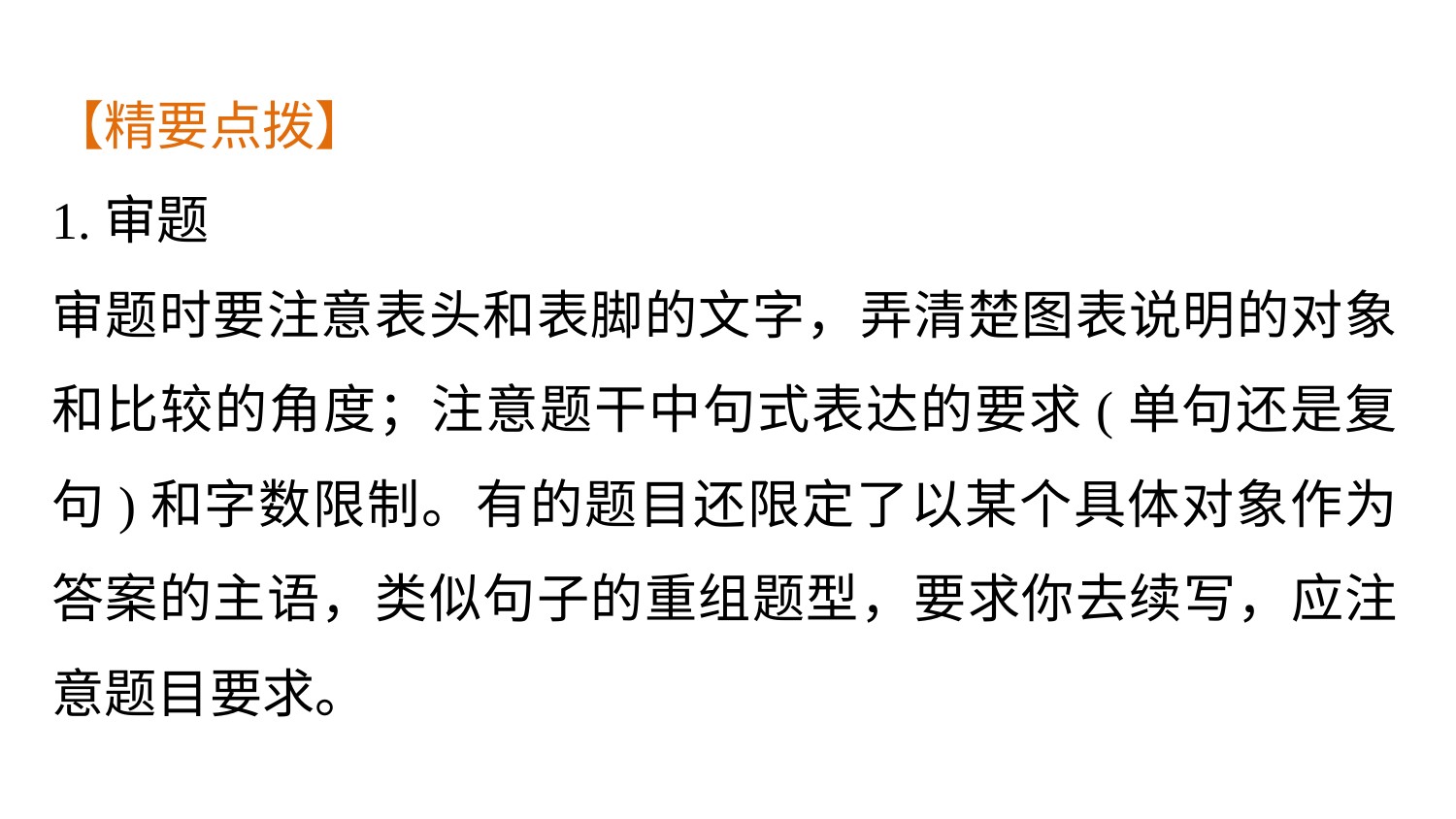

【精要点拨】
1.审题
审题时要注意表头和表脚的文字，弄清楚图表说明的对象和比较的角度；注意题干中句式表达的要求(单句还是复句)和字数限制。有的题目还限定了以某个具体对象作为答案的主语，类似句子的重组题型，要求你去续写，应注意题目要求。